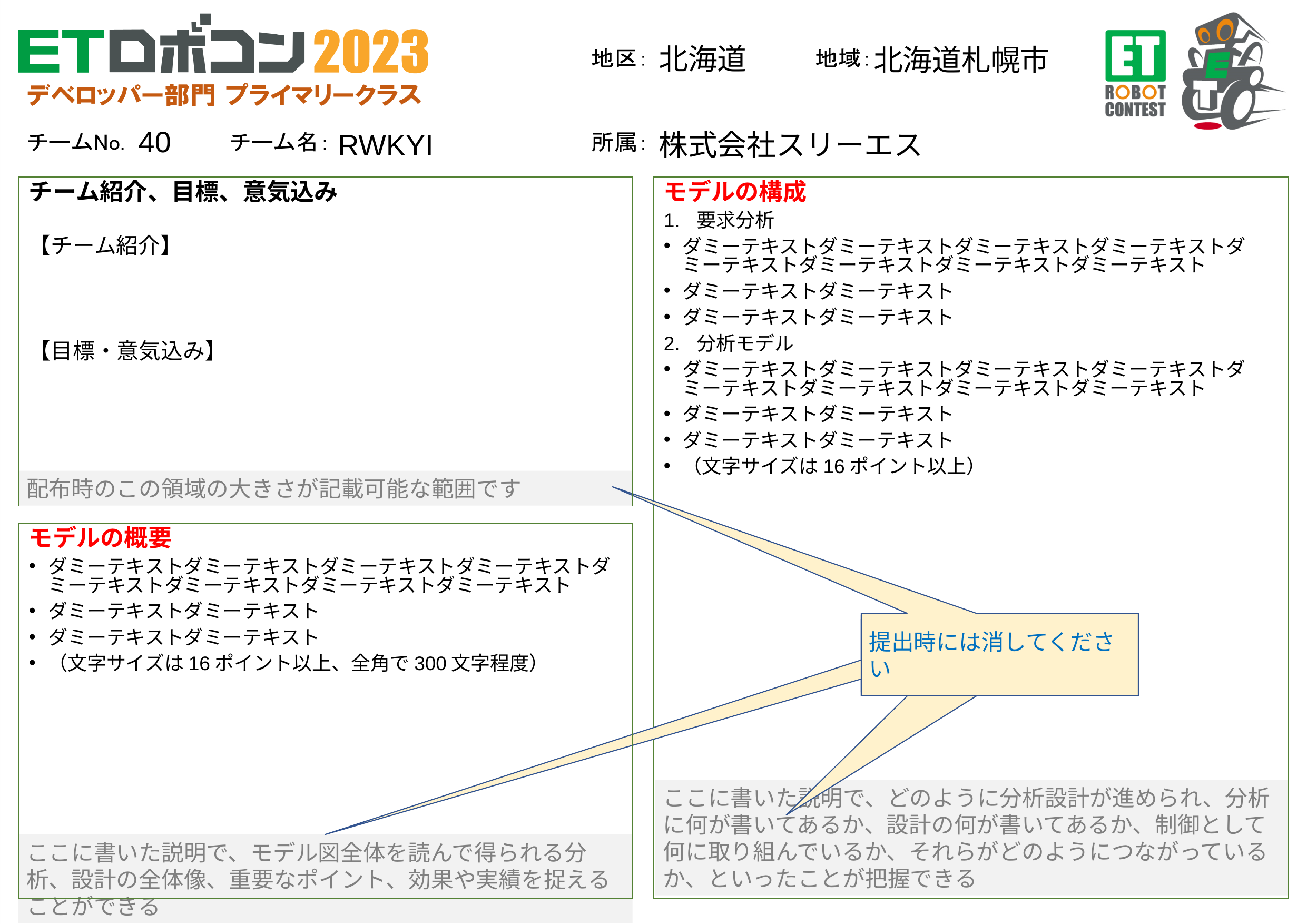

北海道
北海道札幌市
40
株式会社スリーエス
RWKYI
チーム紹介、目標、意気込み

【チーム紹介】

【目標・意気込み】
モデルの構成
要求分析
ダミーテキストダミーテキストダミーテキストダミーテキストダミーテキストダミーテキストダミーテキストダミーテキスト
ダミーテキストダミーテキスト
ダミーテキストダミーテキスト
分析モデル
ダミーテキストダミーテキストダミーテキストダミーテキストダミーテキストダミーテキストダミーテキストダミーテキスト
ダミーテキストダミーテキスト
ダミーテキストダミーテキスト
（文字サイズは16ポイント以上）

配布時のこの領域の大きさが記載可能な範囲です
モデルの概要
ダミーテキストダミーテキストダミーテキストダミーテキストダミーテキストダミーテキストダミーテキストダミーテキスト
ダミーテキストダミーテキスト
ダミーテキストダミーテキスト
（文字サイズは16ポイント以上、全角で300文字程度）

提出時には消してください
提出時には消してください
提出時には消してください
ここに書いた説明で、どのように分析設計が進められ、分析に何が書いてあるか、設計の何が書いてあるか、制御として何に取り組んでいるか、それらがどのようにつながっているか、といったことが把握できる
ここに書いた説明で、モデル図全体を読んで得られる分析、設計の全体像、重要なポイント、効果や実績を捉えることができる